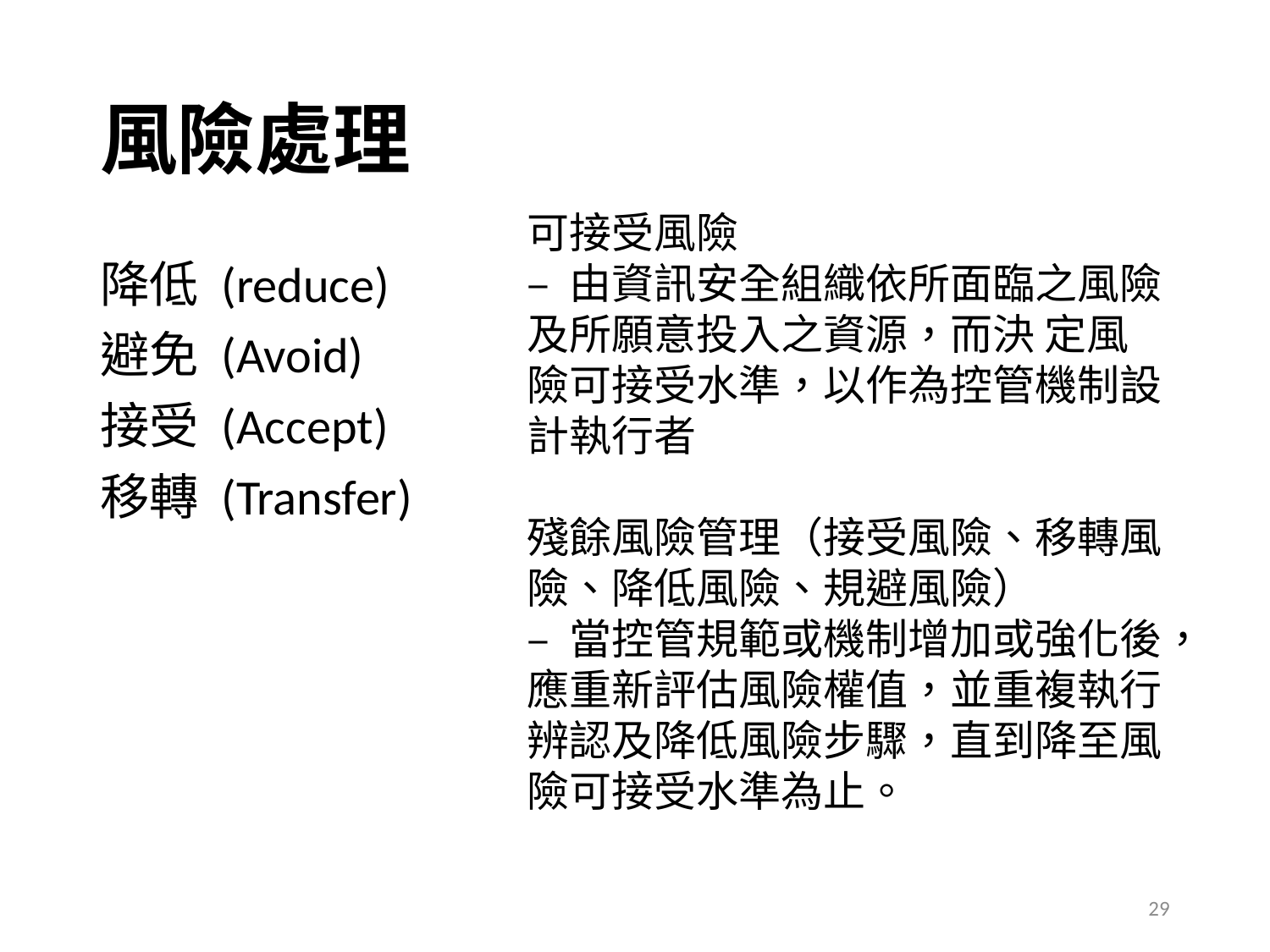

# 風險處理
可接受風險
– 由資訊安全組織依所面臨之風險及所願意投入之資源，而決 定風險可接受水準，以作為控管機制設計執行者

殘餘風險管理（接受風險、移轉風險、降低風險、規避風險）
– 當控管規範或機制增加或強化後，應重新評估風險權值，並重複執行辨認及降低風險步驟，直到降至風險可接受水準為止。
降低 (reduce)
避免 (Avoid)
接受 (Accept)
移轉 (Transfer)
29